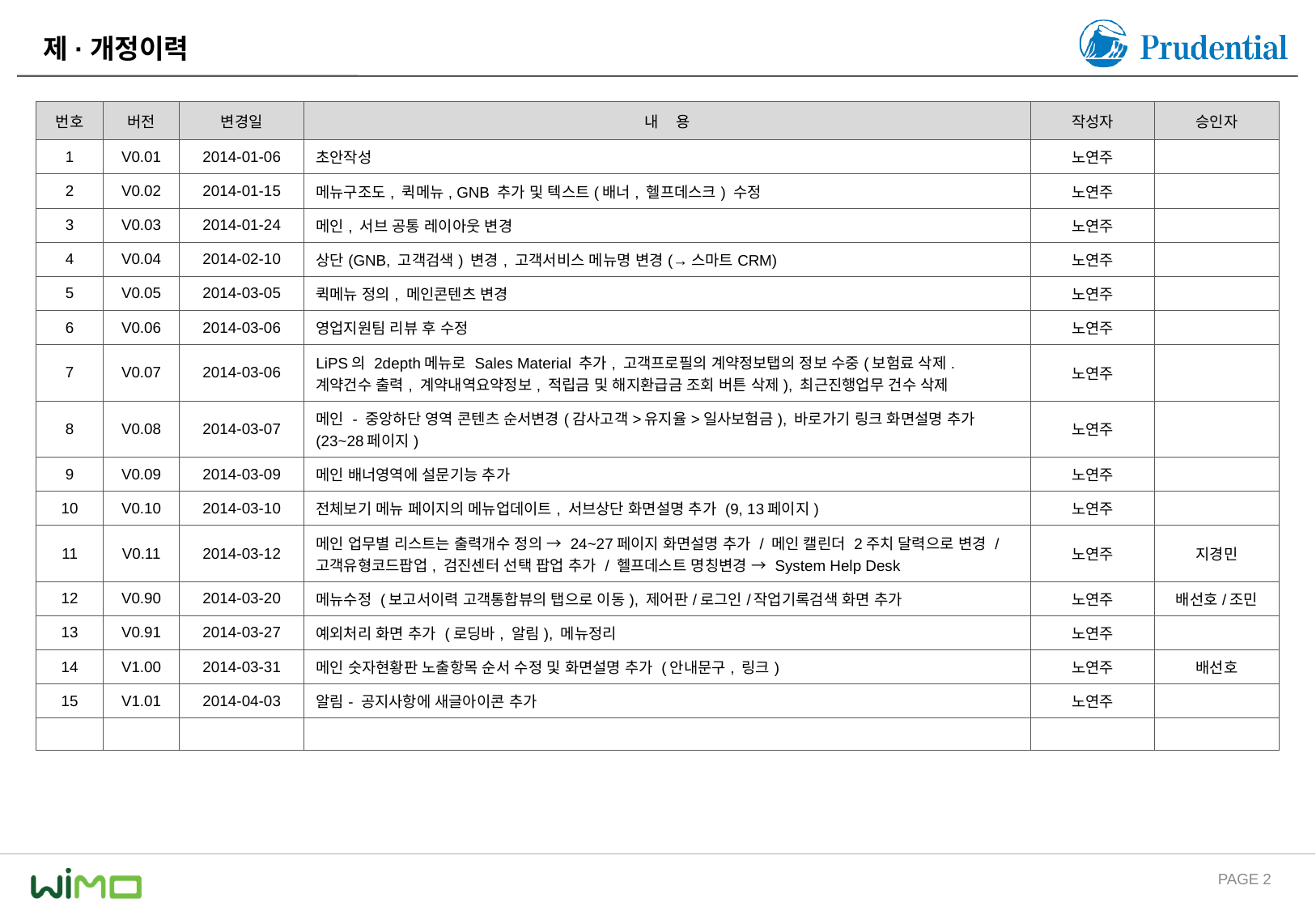

# 제·개정이력
| 번호 | 버전 | 변경일 | 내 용 | 작성자 | 승인자 |
| --- | --- | --- | --- | --- | --- |
| 1 | V0.01 | 2014-01-06 | 초안작성 | 노연주 |  |
| 2 | V0.02 | 2014-01-15 | 메뉴구조도, 퀵메뉴, GNB 추가 및 텍스트(배너, 헬프데스크) 수정 | 노연주 |  |
| 3 | V0.03 | 2014-01-24 | 메인, 서브 공통 레이아웃 변경 | 노연주 |  |
| 4 | V0.04 | 2014-02-10 | 상단(GNB, 고객검색) 변경, 고객서비스 메뉴명 변경(→스마트CRM) | 노연주 |  |
| 5 | V0.05 | 2014-03-05 | 퀵메뉴 정의, 메인콘텐츠 변경 | 노연주 |  |
| 6 | V0.06 | 2014-03-06 | 영업지원팀 리뷰 후 수정 | 노연주 |  |
| 7 | V0.07 | 2014-03-06 | LiPS의 2depth메뉴로 Sales Material 추가, 고객프로필의 계약정보탭의 정보 수중(보험료 삭제. 계약건수 출력, 계약내역요약정보, 적립금 및 해지환급금 조회 버튼 삭제), 최근진행업무 건수 삭제 | 노연주 |  |
| 8 | V0.08 | 2014-03-07 | 메인 - 중앙하단 영역 콘텐츠 순서변경(감사고객>유지율>일사보험금), 바로가기 링크 화면설명 추가(23~28페이지) | 노연주 |  |
| 9 | V0.09 | 2014-03-09 | 메인 배너영역에 설문기능 추가 | 노연주 |  |
| 10 | V0.10 | 2014-03-10 | 전체보기 메뉴 페이지의 메뉴업데이트, 서브상단 화면설명 추가 (9, 13페이지) | 노연주 |  |
| 11 | V0.11 | 2014-03-12 | 메인 업무별 리스트는 출력개수 정의 → 24~27페이지 화면설명 추가 / 메인 캘린더 2주치 달력으로 변경 / 고객유형코드팝업, 검진센터 선택 팝업 추가 / 헬프데스트 명칭변경 → System Help Desk | 노연주 | 지경민 |
| 12 | V0.90 | 2014-03-20 | 메뉴수정 (보고서이력 고객통합뷰의 탭으로 이동), 제어판/로그인/작업기록검색 화면 추가 | 노연주 | 배선호/조민 |
| 13 | V0.91 | 2014-03-27 | 예외처리 화면 추가 (로딩바, 알림), 메뉴정리 | 노연주 |  |
| 14 | V1.00 | 2014-03-31 | 메인 숫자현황판 노출항목 순서 수정 및 화면설명 추가 (안내문구, 링크) | 노연주 | 배선호 |
| 15 | V1.01 | 2014-04-03 | 알림- 공지사항에 새글아이콘 추가 | 노연주 |  |
|  |  |  |  |  |  |
PAGE 2